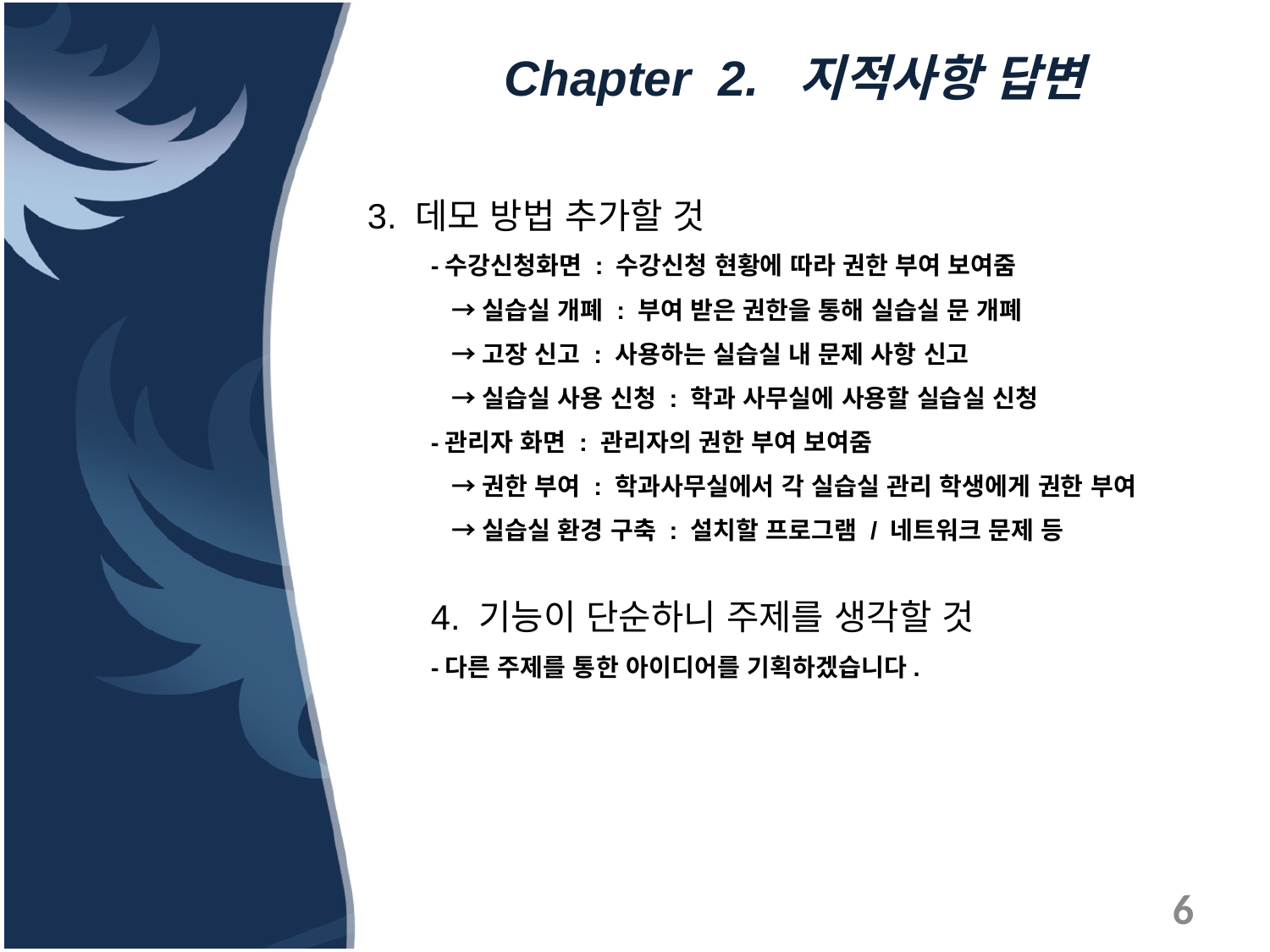

# Chapter  2.  지적사항 답변
3. 데모 방법 추가할 것
-수강신청화면 : 수강신청 현황에 따라 권한 부여 보여줌
   →실습실 개폐 : 부여 받은 권한을 통해 실습실 문 개폐
   →고장 신고 : 사용하는 실습실 내 문제 사항 신고
   →실습실 사용 신청 : 학과 사무실에 사용할 실습실 신청
-관리자 화면 : 관리자의 권한 부여 보여줌
   →권한 부여 : 학과사무실에서 각 실습실 관리 학생에게 권한 부여
   →실습실 환경 구축 : 설치할 프로그램 / 네트워크 문제 등

4. 기능이 단순하니 주제를 생각할 것
-다른 주제를 통한 아이디어를 기획하겠습니다.
6